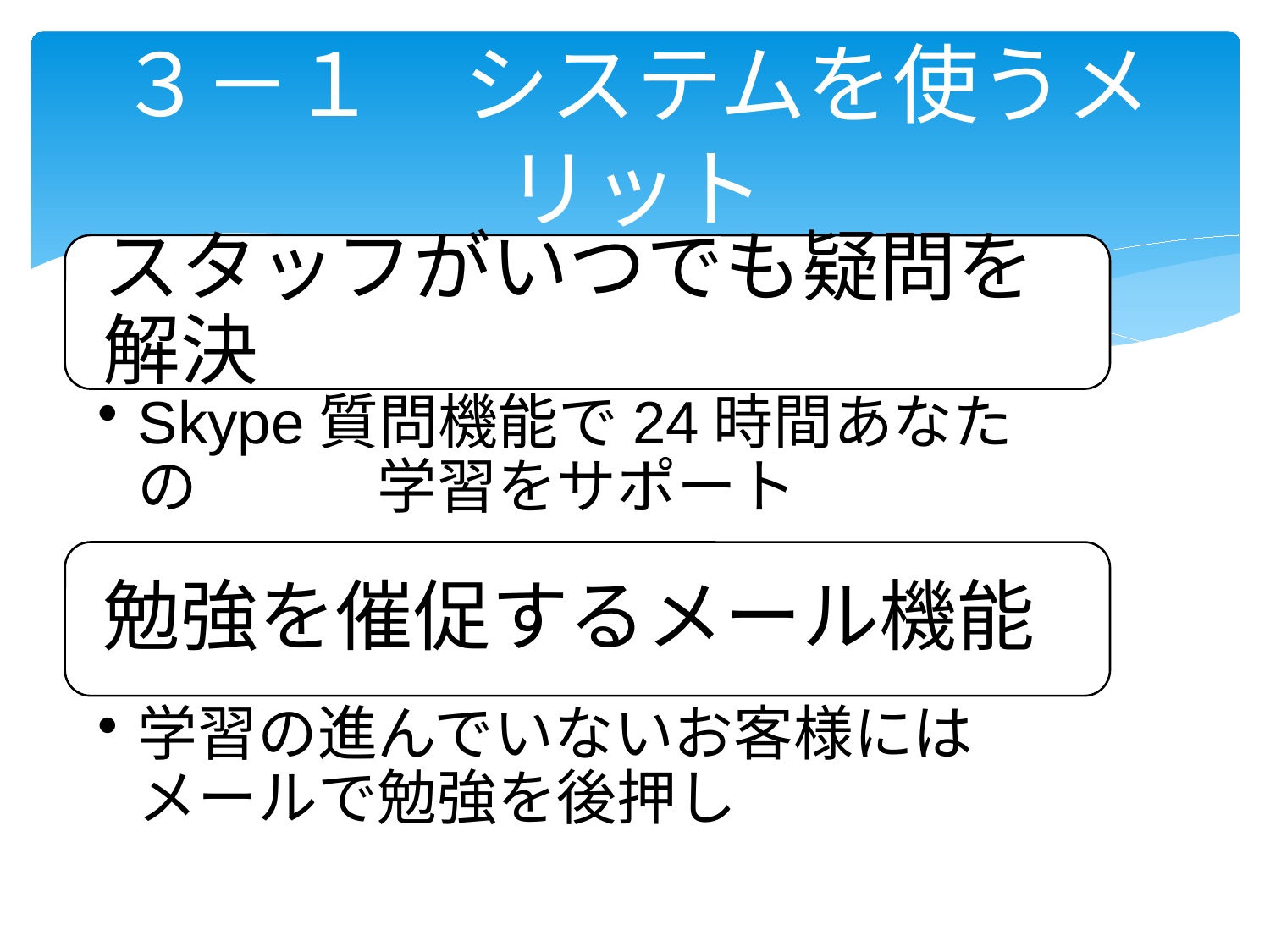

# ３－１　システムを使うメリット
スタッフがいつでも疑問を解決
Skype質問機能で24時間あなたの　　　学習をサポート
勉強を催促するメール機能
学習の進んでいないお客様には　メールで勉強を後押し